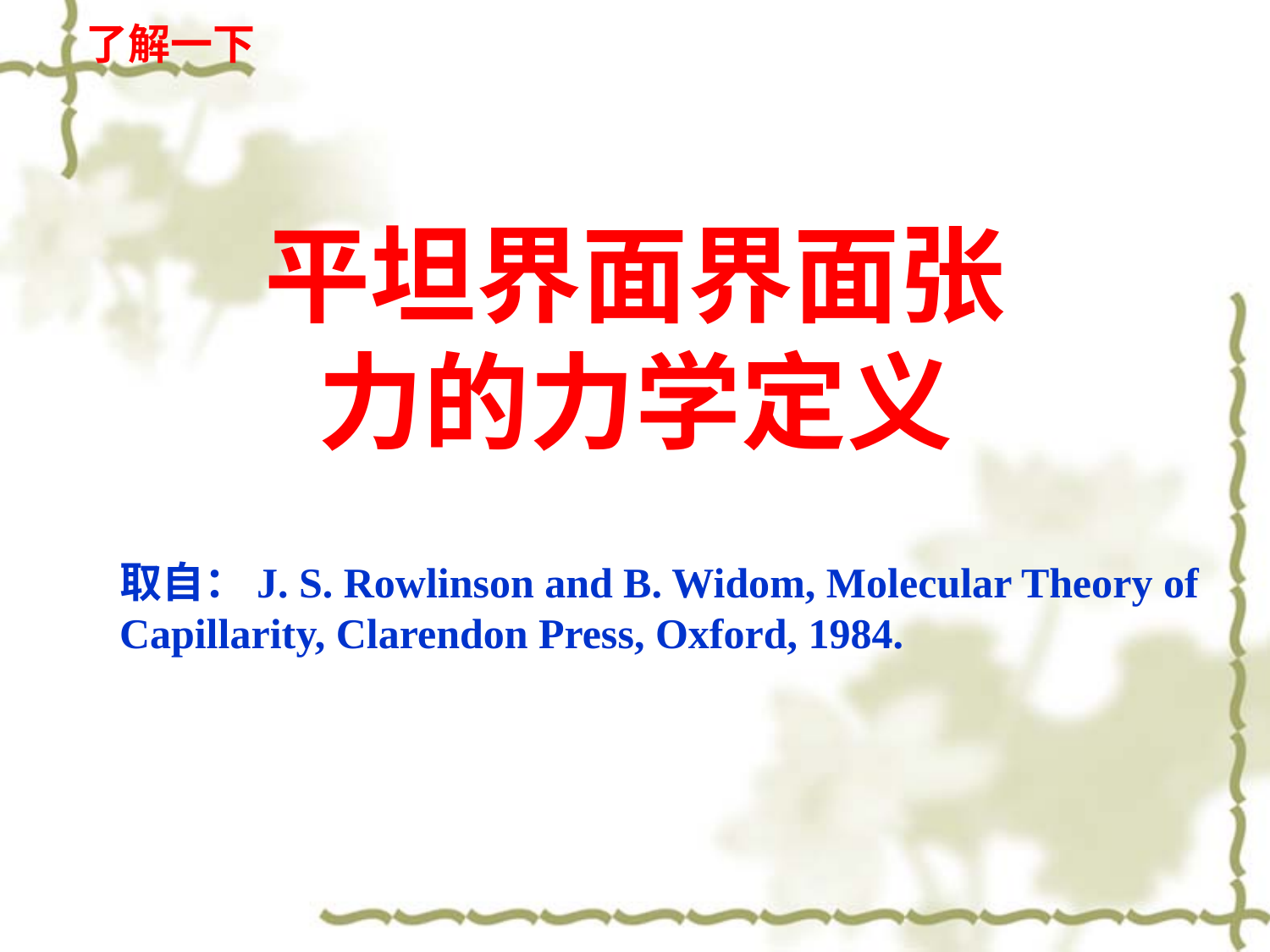

了解一下
平坦界面界面张力的力学定义
取自：J. S. Rowlinson and B. Widom, Molecular Theory of Capillarity, Clarendon Press, Oxford, 1984.